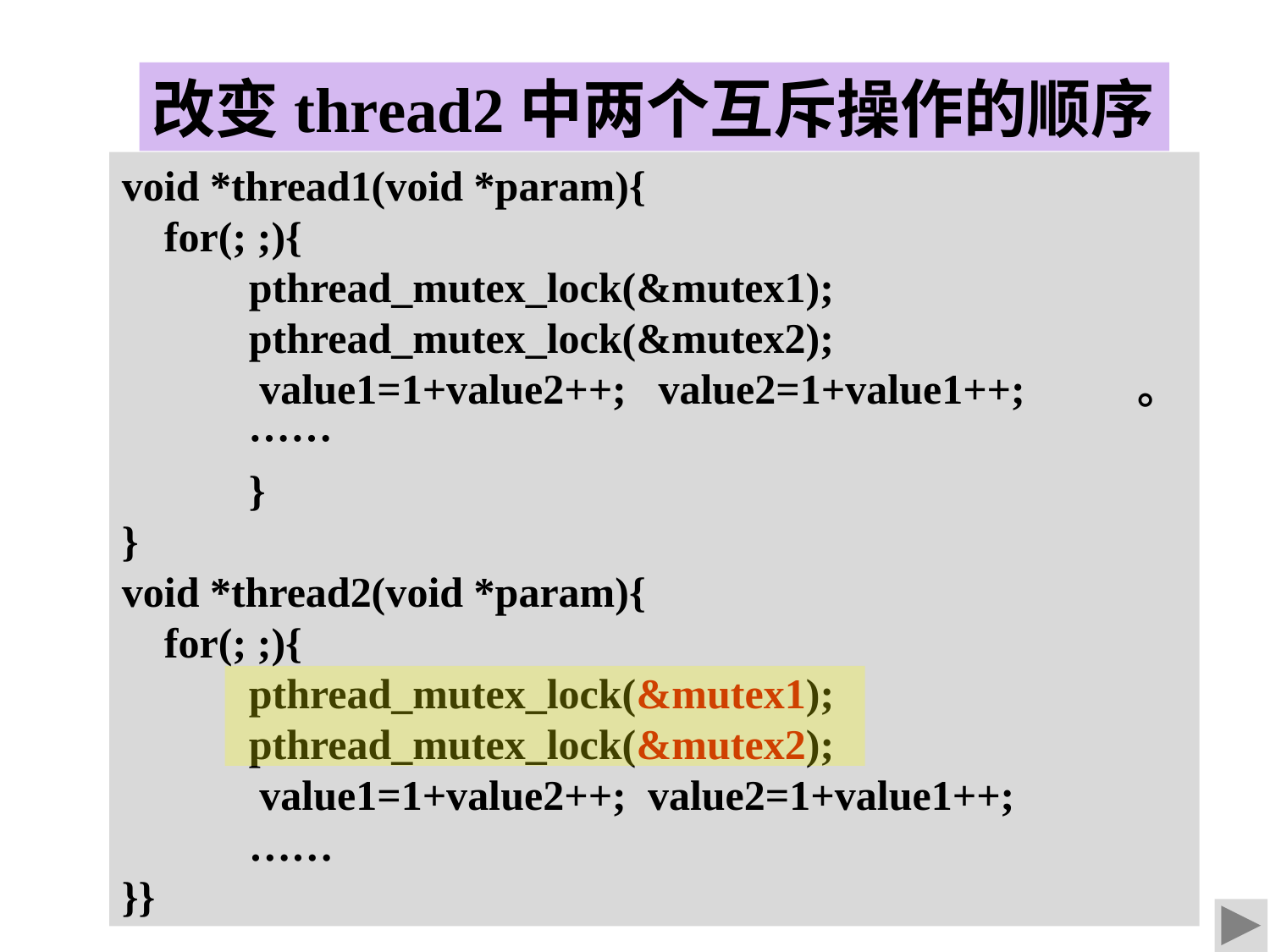

改变thread2中两个互斥操作的顺序
void *thread1(void *param){
    for(; ;){
    	pthread_mutex_lock(&mutex1);
    	pthread_mutex_lock(&mutex2);
    	 value1=1+value2++;   value2=1+value1++;     	。   	……
    	}
}
void *thread2(void *param){
    for(; ;){
    	pthread_mutex_lock(&mutex1);
            pthread_mutex_lock(&mutex2);
    	 value1=1+value2++;  value2=1+value1++;     	    	……
}}